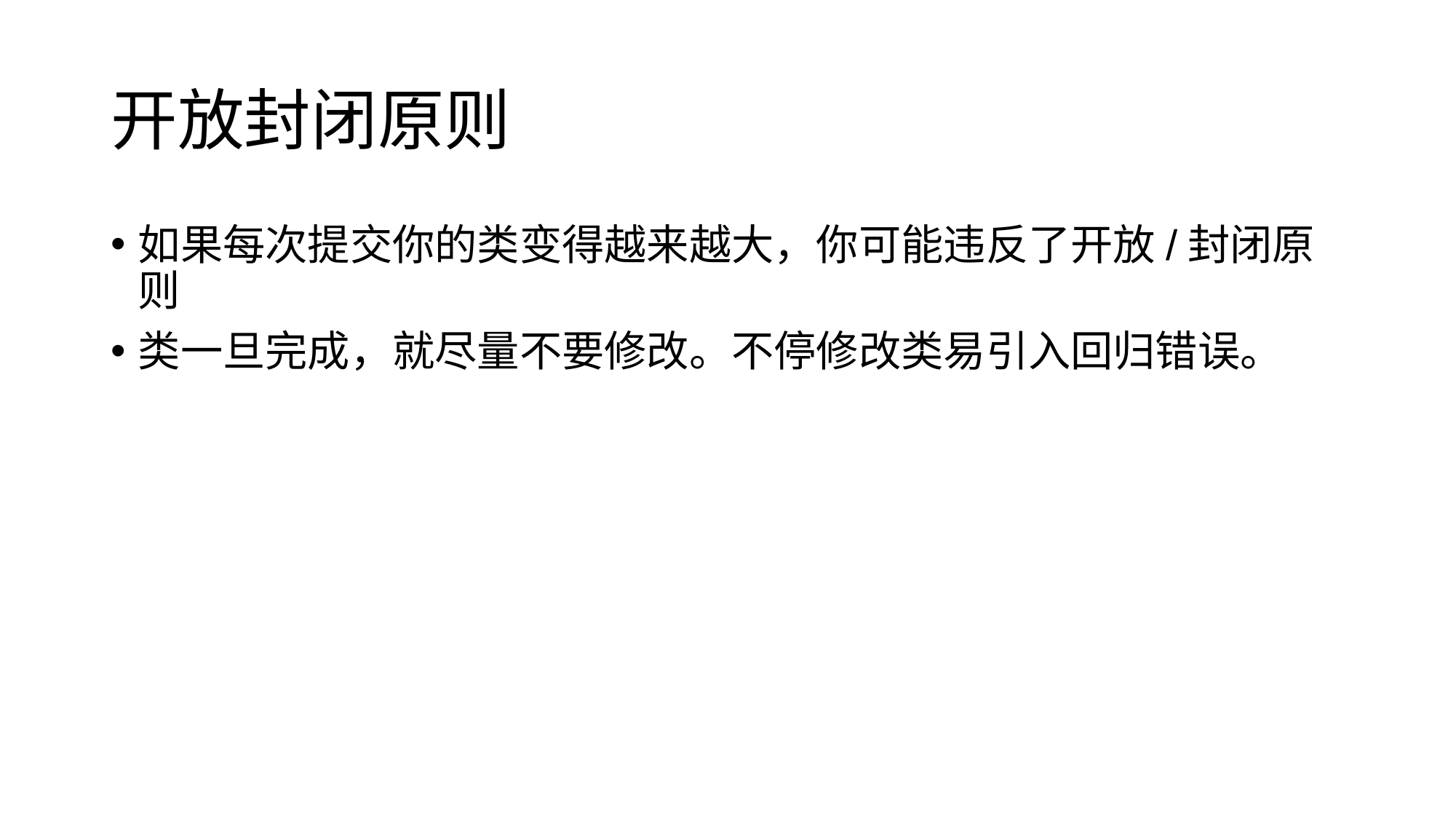

# 开放封闭原则
如果每次提交你的类变得越来越大，你可能违反了开放/封闭原则
类一旦完成，就尽量不要修改。不停修改类易引入回归错误。